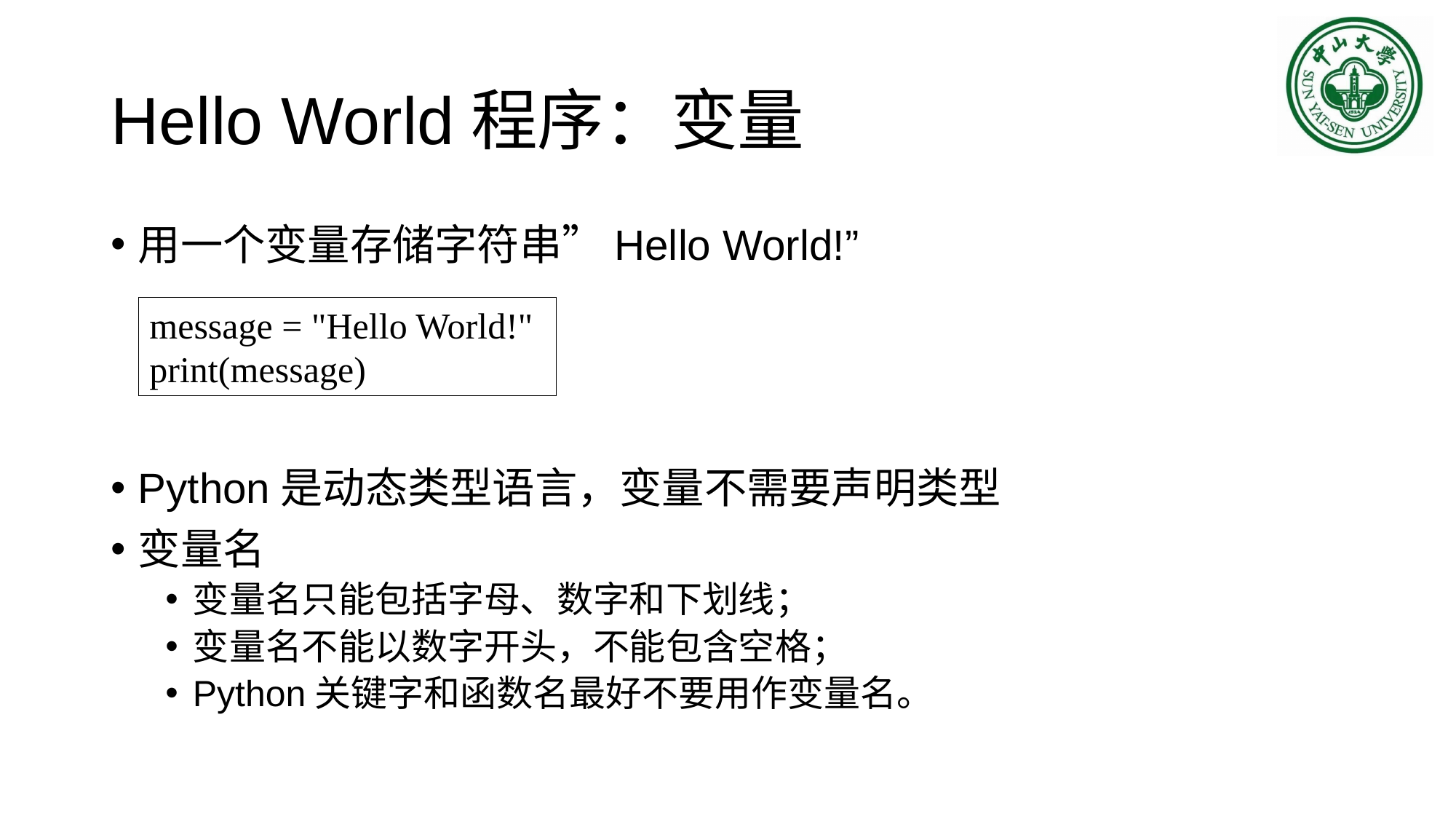

# Hello World程序：变量
用一个变量存储字符串”Hello World!”

Python是动态类型语言，变量不需要声明类型
变量名
变量名只能包括字母、数字和下划线；
变量名不能以数字开头，不能包含空格；
Python关键字和函数名最好不要用作变量名。
message = "Hello World!"
print(message)